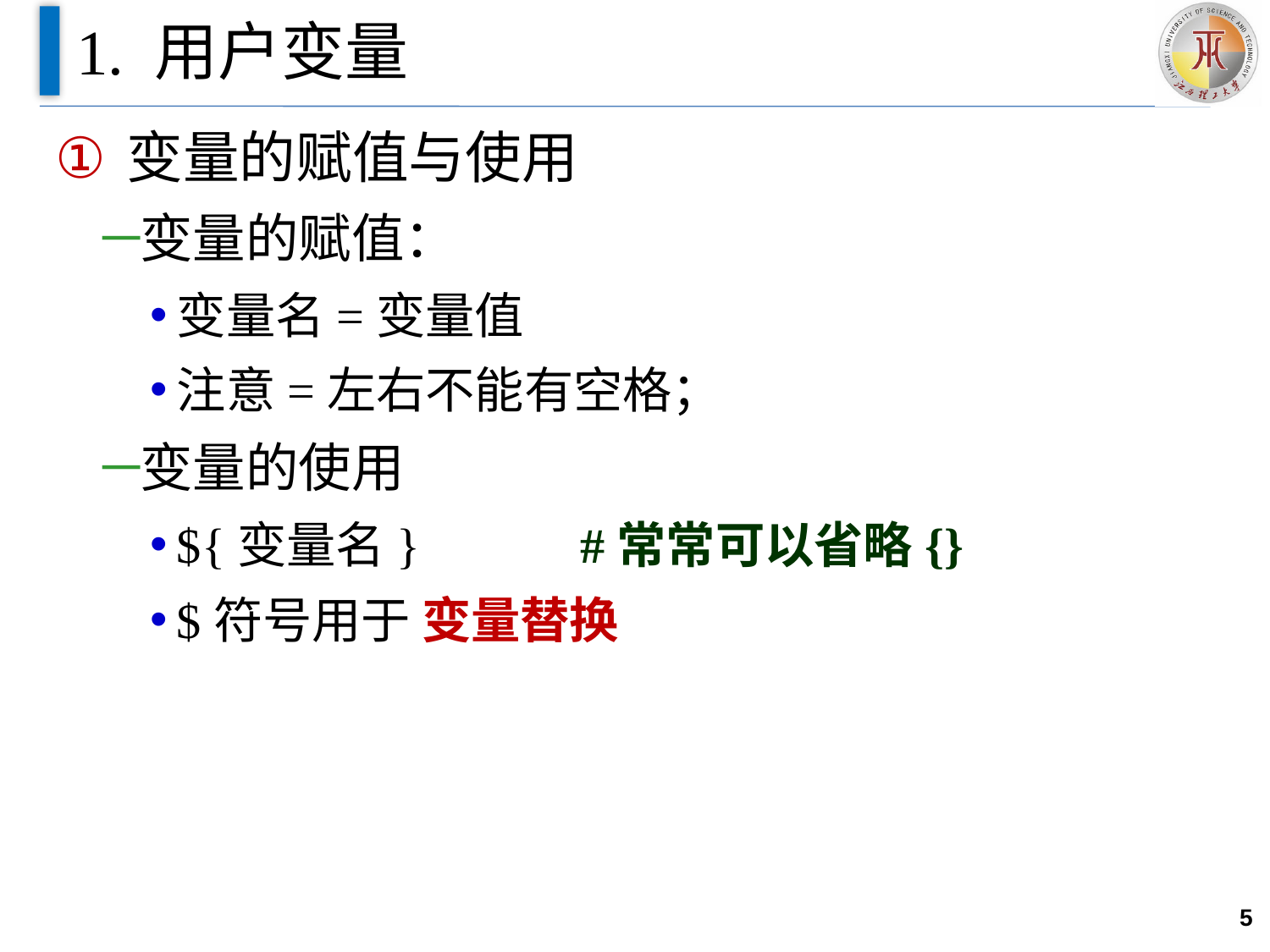

# 1. 用户变量
变量的赋值与使用
变量的赋值：
变量名=变量值
注意=左右不能有空格；
变量的使用
${变量名}             #常常可以省略{}
$符号用于 变量替换
5